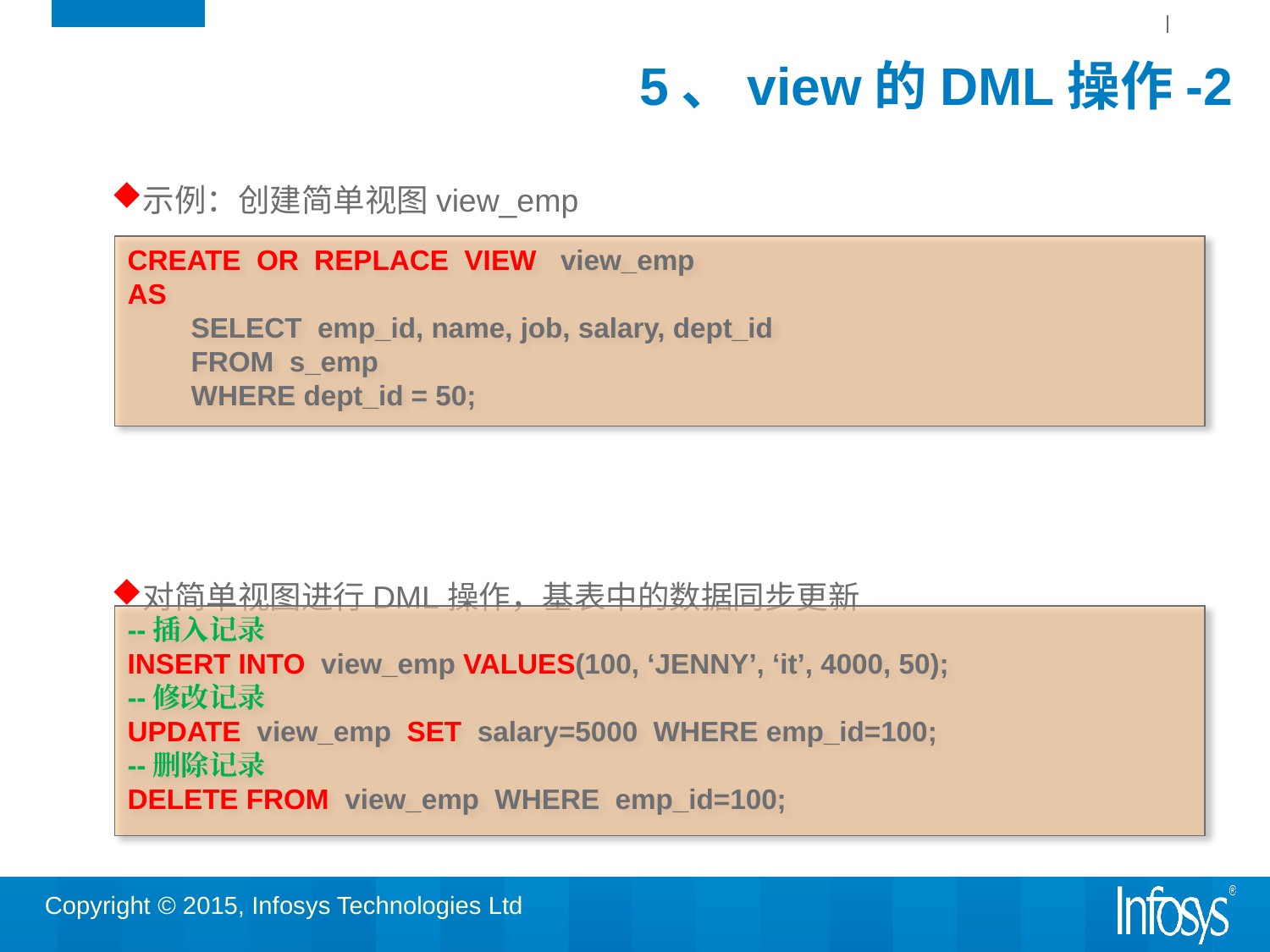

# 5、view的DML操作-2
示例：创建简单视图view_emp

对简单视图进行DML操作，基表中的数据同步更新

CREATE  OR  REPLACE  VIEW   view_emp
AS
SELECT  emp_id, name, job, salary, dept_id
FROM  s_emp
WHERE dept_id = 50;
--插入记录
INSERT INTO  view_emp VALUES(100, ‘JENNY’, ‘it’, 4000, 50);
--修改记录
UPDATE  view_emp  SET  salary=5000  WHERE emp_id=100;
--删除记录
DELETE FROM  view_emp  WHERE  emp_id=100;